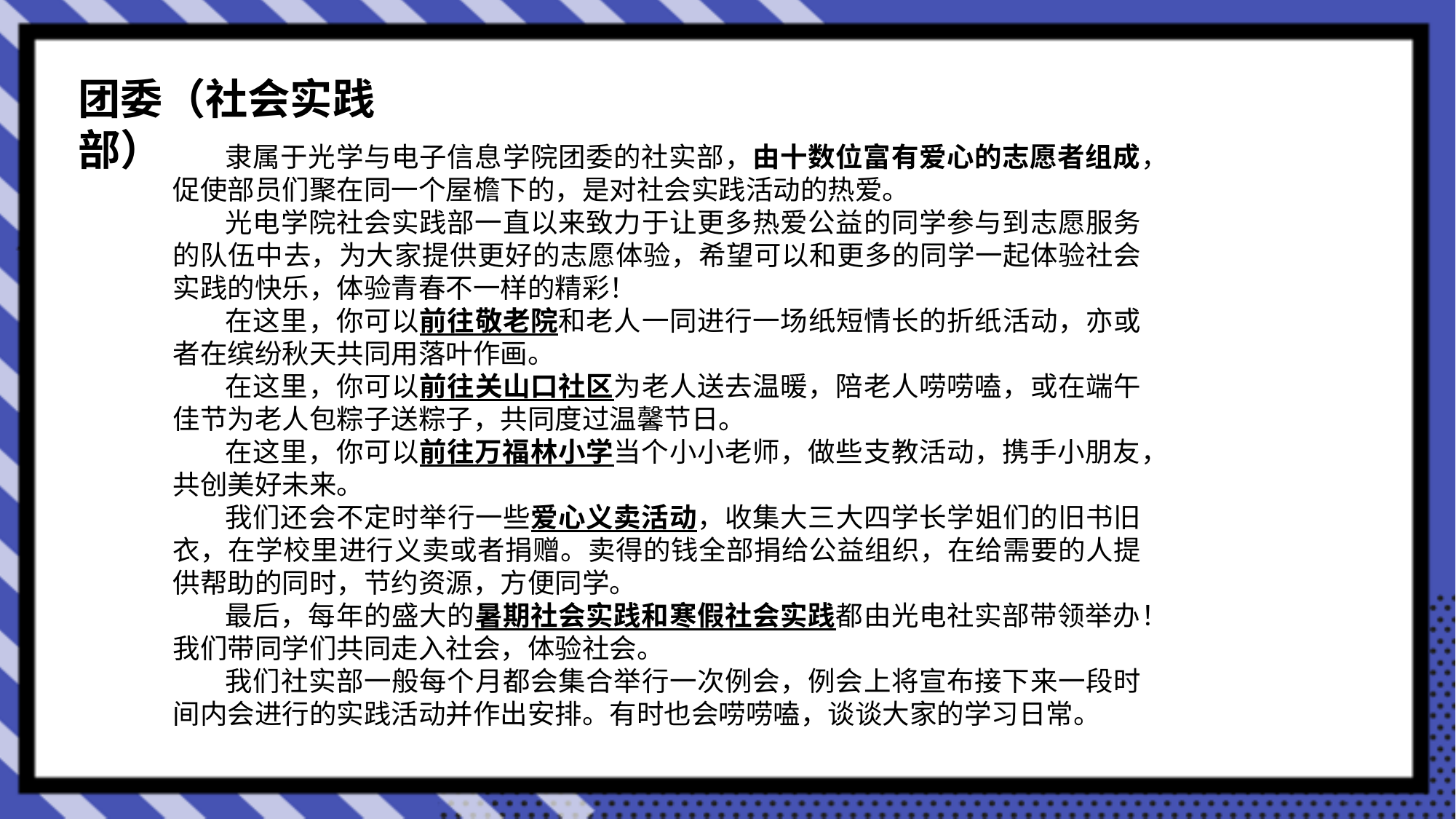

团委（社会实践部）
  隶属于光学与电子信息学院团委的社实部，由十数位富有爱心的志愿者组成，促使部员们聚在同一个屋檐下的，是对社会实践活动的热爱。
  光电学院社会实践部一直以来致力于让更多热爱公益的同学参与到志愿服务的队伍中去，为大家提供更好的志愿体验，希望可以和更多的同学一起体验社会实践的快乐，体验青春不一样的精彩！
  在这里，你可以前往敬老院和老人一同进行一场纸短情长的折纸活动，亦或者在缤纷秋天共同用落叶作画。
  在这里，你可以前往关山口社区为老人送去温暖，陪老人唠唠嗑，或在端午佳节为老人包粽子送粽子，共同度过温馨节日。
  在这里，你可以前往万福林小学当个小小老师，做些支教活动，携手小朋友，共创美好未来。
  我们还会不定时举行一些爱心义卖活动，收集大三大四学长学姐们的旧书旧衣，在学校里进行义卖或者捐赠。卖得的钱全部捐给公益组织，在给需要的人提供帮助的同时，节约资源，方便同学。
  最后，每年的盛大的暑期社会实践和寒假社会实践都由光电社实部带领举办！我们带同学们共同走入社会，体验社会。
  我们社实部一般每个月都会集合举行一次例会，例会上将宣布接下来一段时间内会进行的实践活动并作出安排。有时也会唠唠嗑，谈谈大家的学习日常。